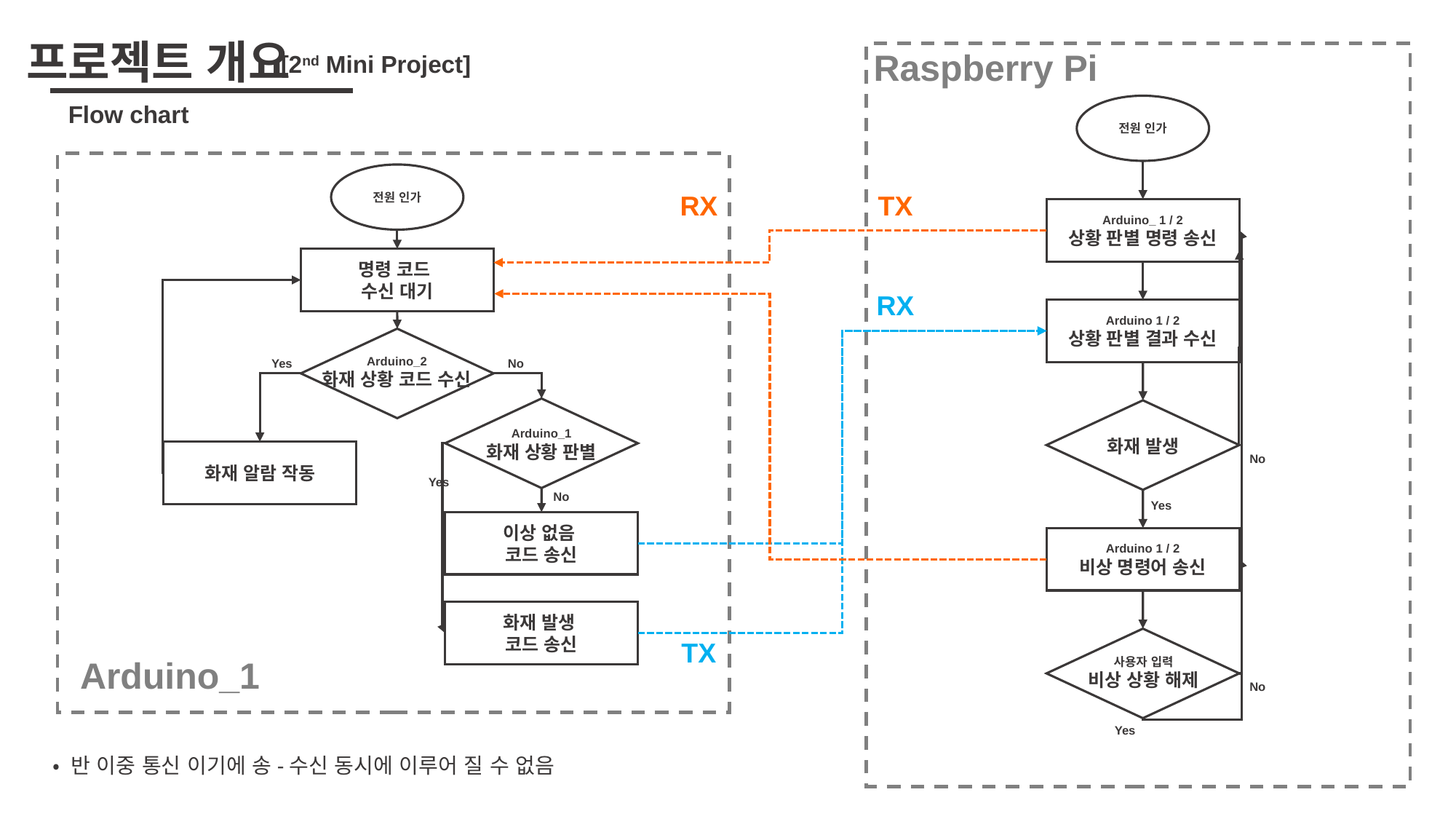

프로젝트 개요
Raspberry Pi
if
[2nd Mini Project]
Flow chart
전원 인가
if
전원 인가
RX
TX
Arduino_ 1 / 2
상황 판별 명령 송신
명령 코드
수신 대기
RX
Arduino 1 / 2
상황 판별 결과 수신

Arduino_2
화재 상황 코드 수신
Yes
No

Arduino_1
화재 상황 판별
화재 발생
No
화재 알람 작동
Yes
No
Yes
이상 없음
코드 송신
Arduino 1 / 2
비상 명령어 송신
화재 발생
코드 송신

TX
사용자 입력
비상 상황 해제
Arduino_1
No
Yes
• 반 이중 통신 이기에 송-수신 동시에 이루어 질 수 없음